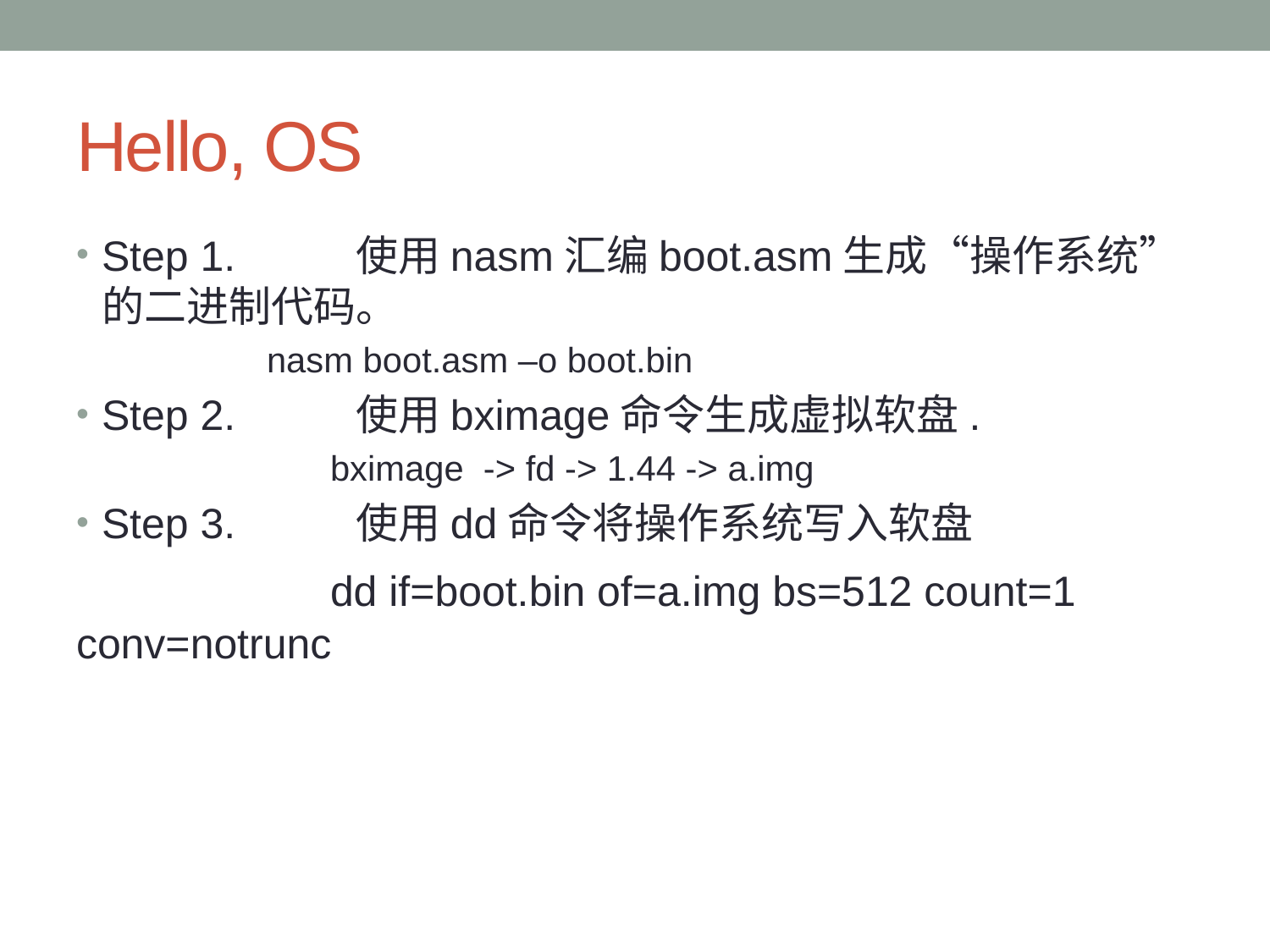

# Hello, OS
Step 1.	使用nasm汇编boot.asm生成“操作系统”的二进制代码。
	nasm boot.asm –o boot.bin
Step 2.	使用bximage命令生成虚拟软盘.
		bximage  -> fd -> 1.44 -> a.img
Step 3.	使用dd命令将操作系统写入软盘
		dd if=boot.bin of=a.img bs=512 count=1 conv=notrunc